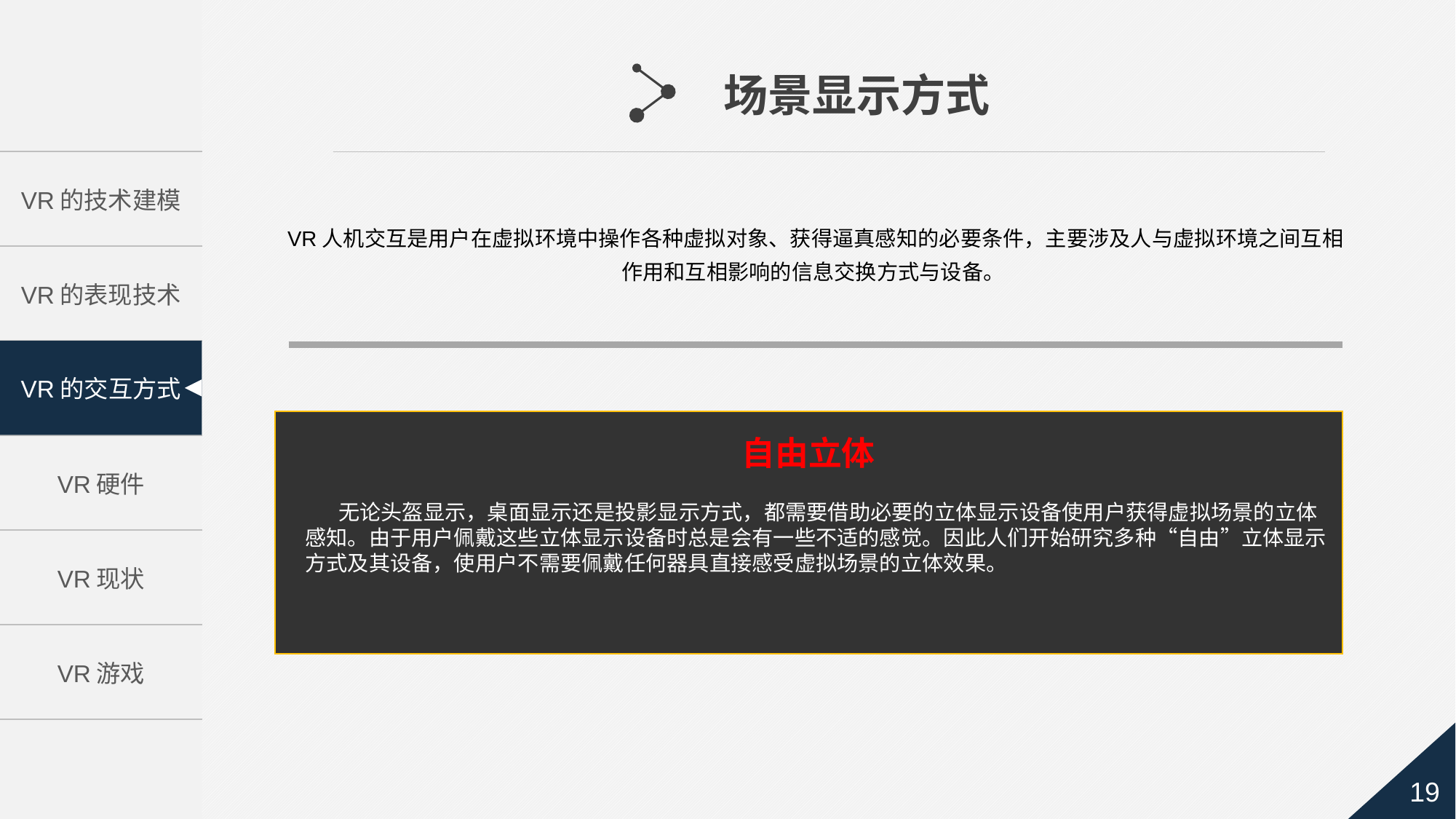

场景显示方式
VR人机交互是用户在虚拟环境中操作各种虚拟对象、获得逼真感知的必要条件，主要涉及人与虚拟环境之间互相作用和互相影响的信息交换方式与设备。

自由立体
      无论头盔显示，桌面显示还是投影显示方式，都需要借助必要的立体显示设备使用户获得虚拟场景的立体感知。由于用户佩戴这些立体显示设备时总是会有一些不适的感觉。因此人们开始研究多种“自由”立体显示方式及其设备，使用户不需要佩戴任何器具直接感受虚拟场景的立体效果。